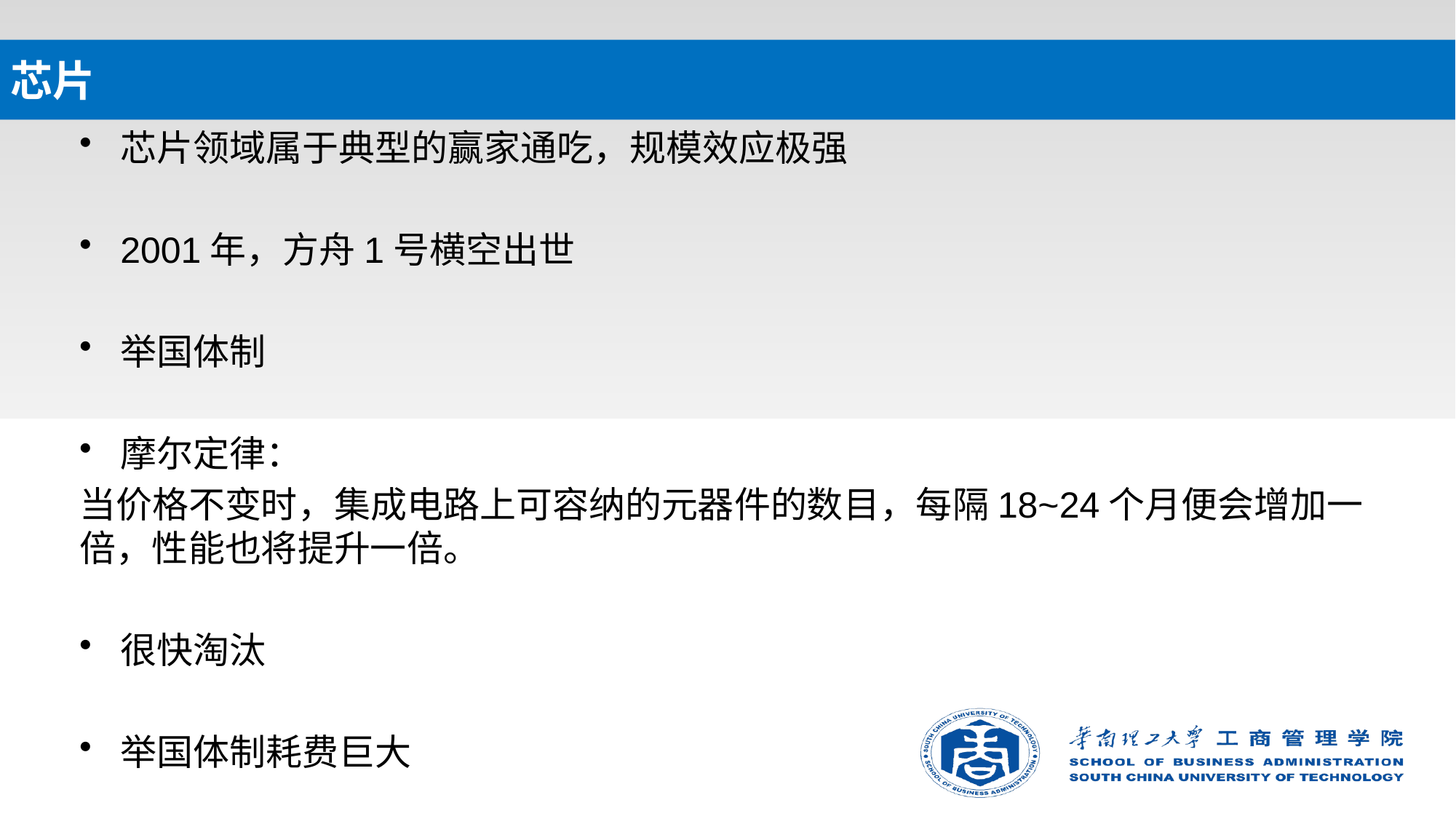

# 芯片
芯片领域属于典型的赢家通吃，规模效应极强

2001年，方舟1号横空出世

举国体制

摩尔定律：
当价格不变时，集成电路上可容纳的元器件的数目，每隔18~24个月便会增加一倍，性能也将提升一倍。

很快淘汰

举国体制耗费巨大